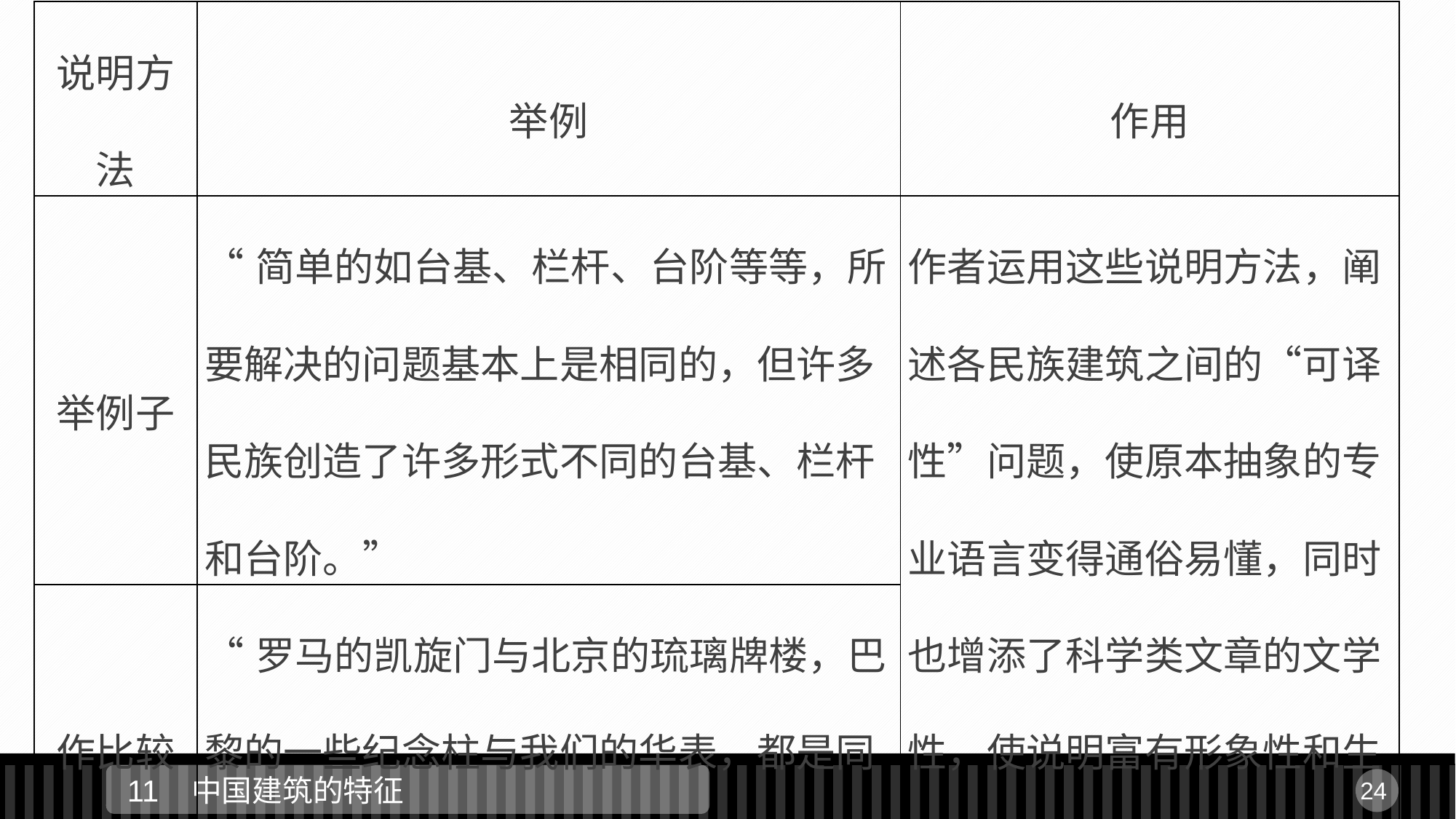

| 说明方法 | 举例 | 作用 |
| --- | --- | --- |
| 举例子 | “简单的如台基、栏杆、台阶等等，所要解决的问题基本上是相同的，但许多民族创造了许多形式不同的台基、栏杆和台阶。” | 作者运用这些说明方法，阐述各民族建筑之间的“可译性”问题，使原本抽象的专业语言变得通俗易懂，同时也增添了科学类文章的文学性，使说明富有形象性和生动性。 |
| 作比较 | “罗马的凯旋门与北京的琉璃牌楼，巴黎的一些纪念柱与我们的华表，都是同一性质，同样处理的市容点缀。” |  |